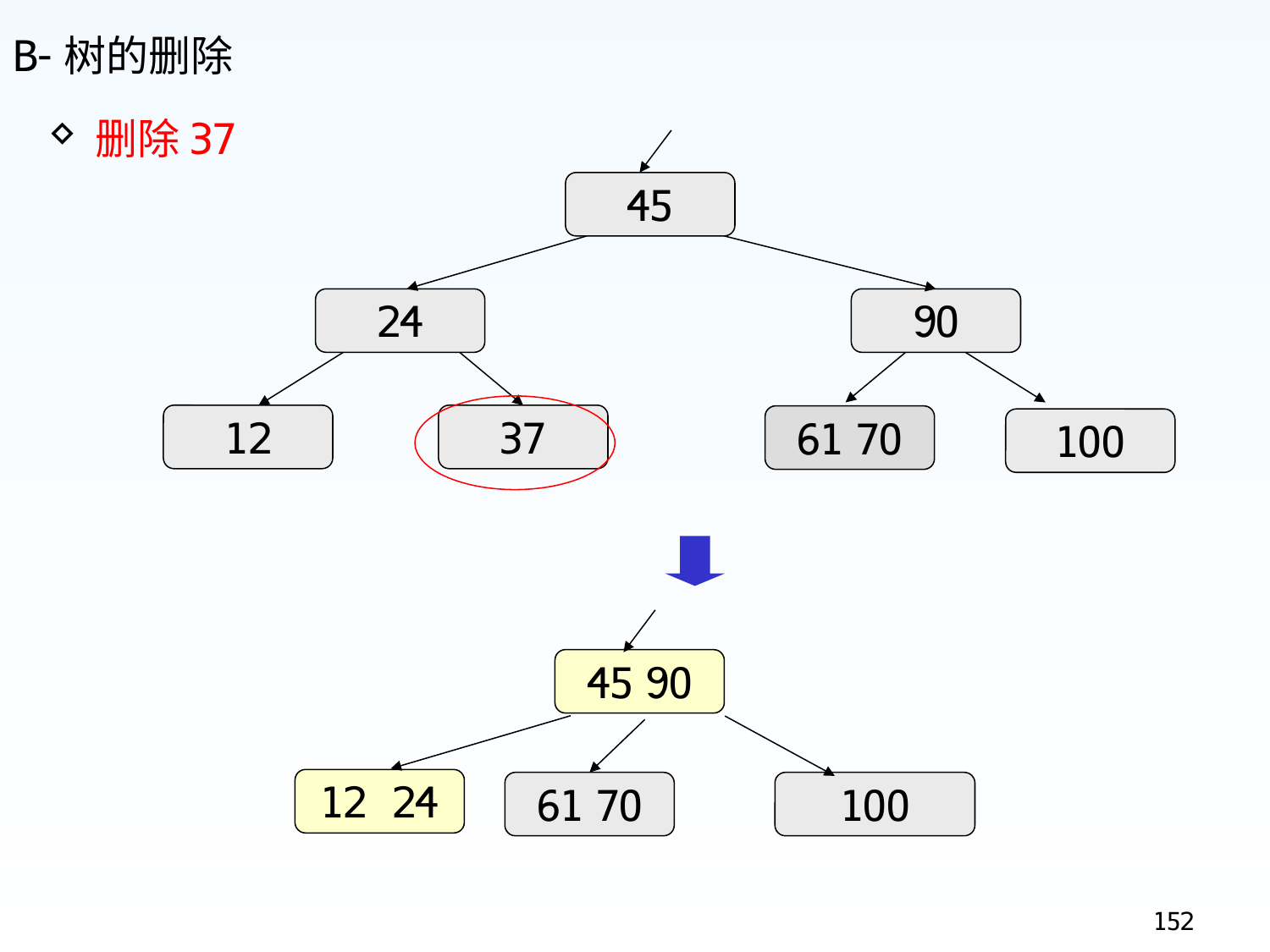

B-树的删除
删除37

45

24
90

12
37
61 70
100

45 90

12  24
61 70
100
152